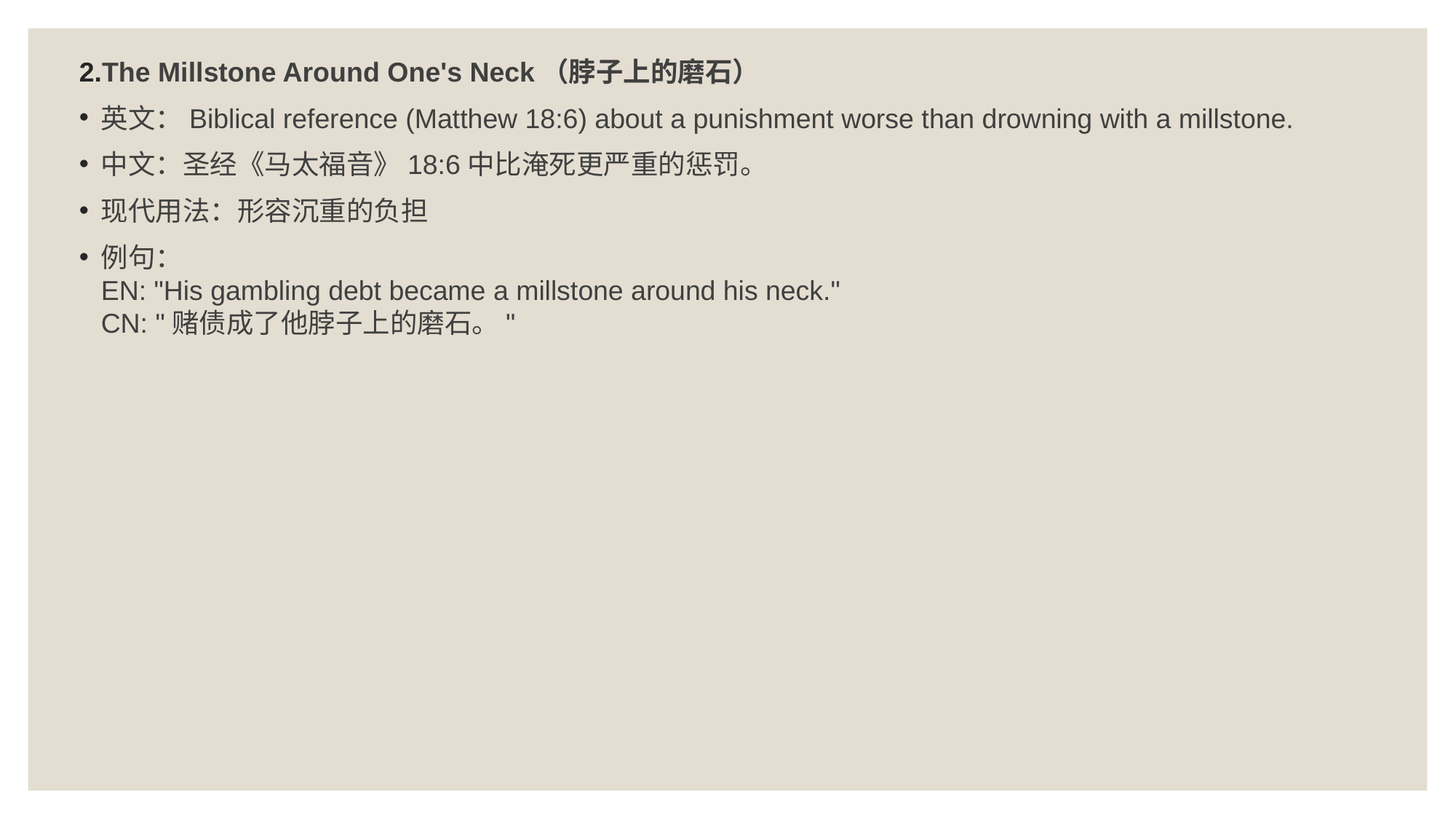

The Millstone Around One's Neck（脖子上的磨石）
英文：Biblical reference (Matthew 18:6) about a punishment worse than drowning with a millstone.
中文：圣经《马太福音》18:6中比淹死更严重的惩罚。
现代用法：形容沉重的负担
例句：
EN: "His gambling debt became a millstone around his neck."
CN: "赌债成了他脖子上的磨石。"

#